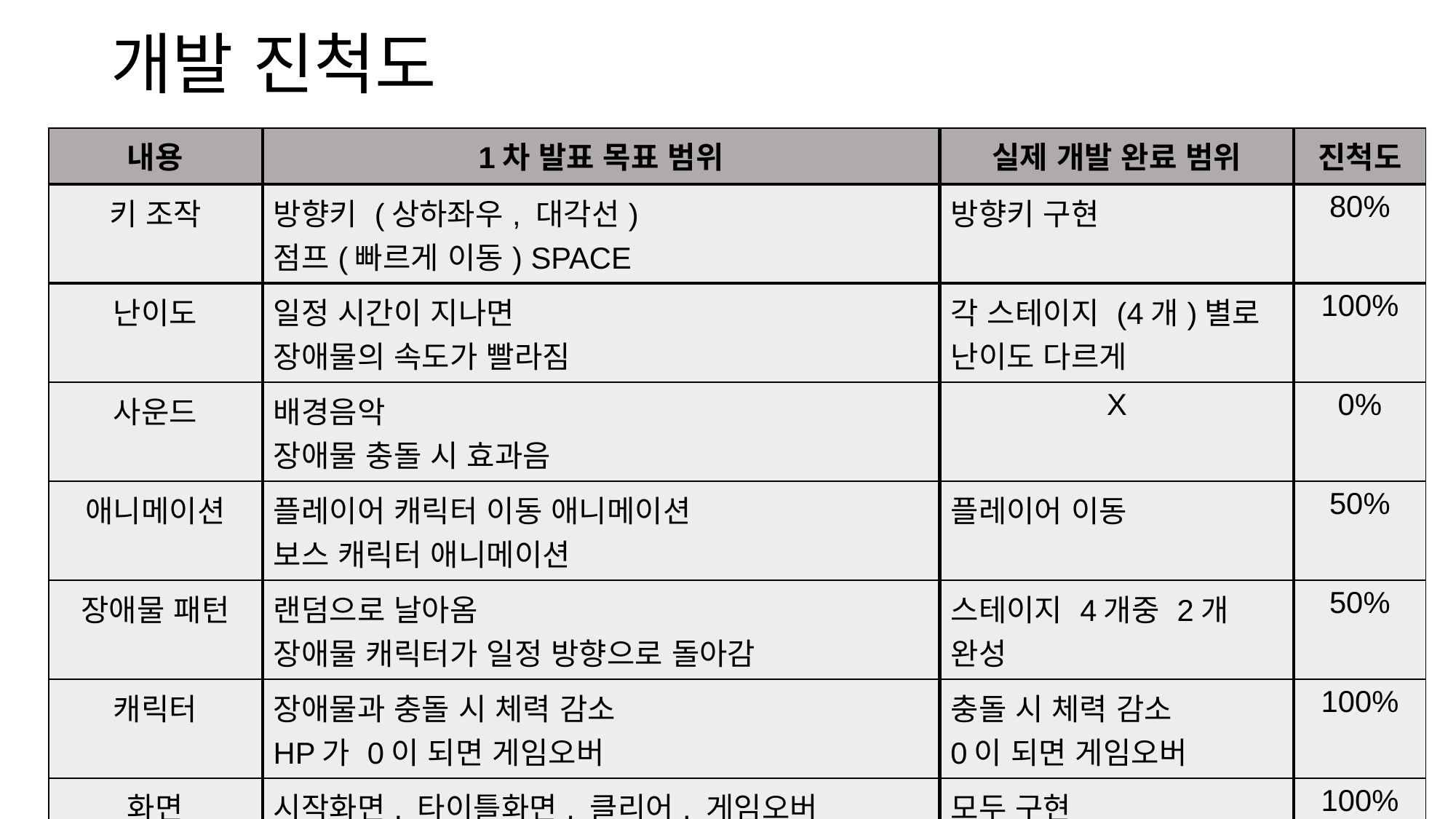

# 개발 진척도
| 내용 | 1차 발표 목표 범위 | 실제 개발 완료 범위 | 진척도 |
| --- | --- | --- | --- |
| 키 조작 | 방향키 (상하좌우, 대각선) 점프(빠르게 이동) SPACE | 방향키 구현 | 80% |
| 난이도 | 일정 시간이 지나면 장애물의 속도가 빨라짐 | 각 스테이지 (4개)별로 난이도 다르게 | 100% |
| 사운드 | 배경음악 장애물 충돌 시 효과음 | X | 0% |
| 애니메이션 | 플레이어 캐릭터 이동 애니메이션 보스 캐릭터 애니메이션 | 플레이어 이동 | 50% |
| 장애물 패턴 | 랜덤으로 날아옴 장애물 캐릭터가 일정 방향으로 돌아감 | 스테이지 4개중 2개 완성 | 50% |
| 캐릭터 | 장애물과 충돌 시 체력 감소 HP가 0이 되면 게임오버 | 충돌 시 체력 감소 0이 되면 게임오버 | 100% |
| 화면 | 시작화면, 타이틀화면, 클리어, 게임오버 각 스테이지 넘어갈 때 알림 | 모두 구현 | 100% |